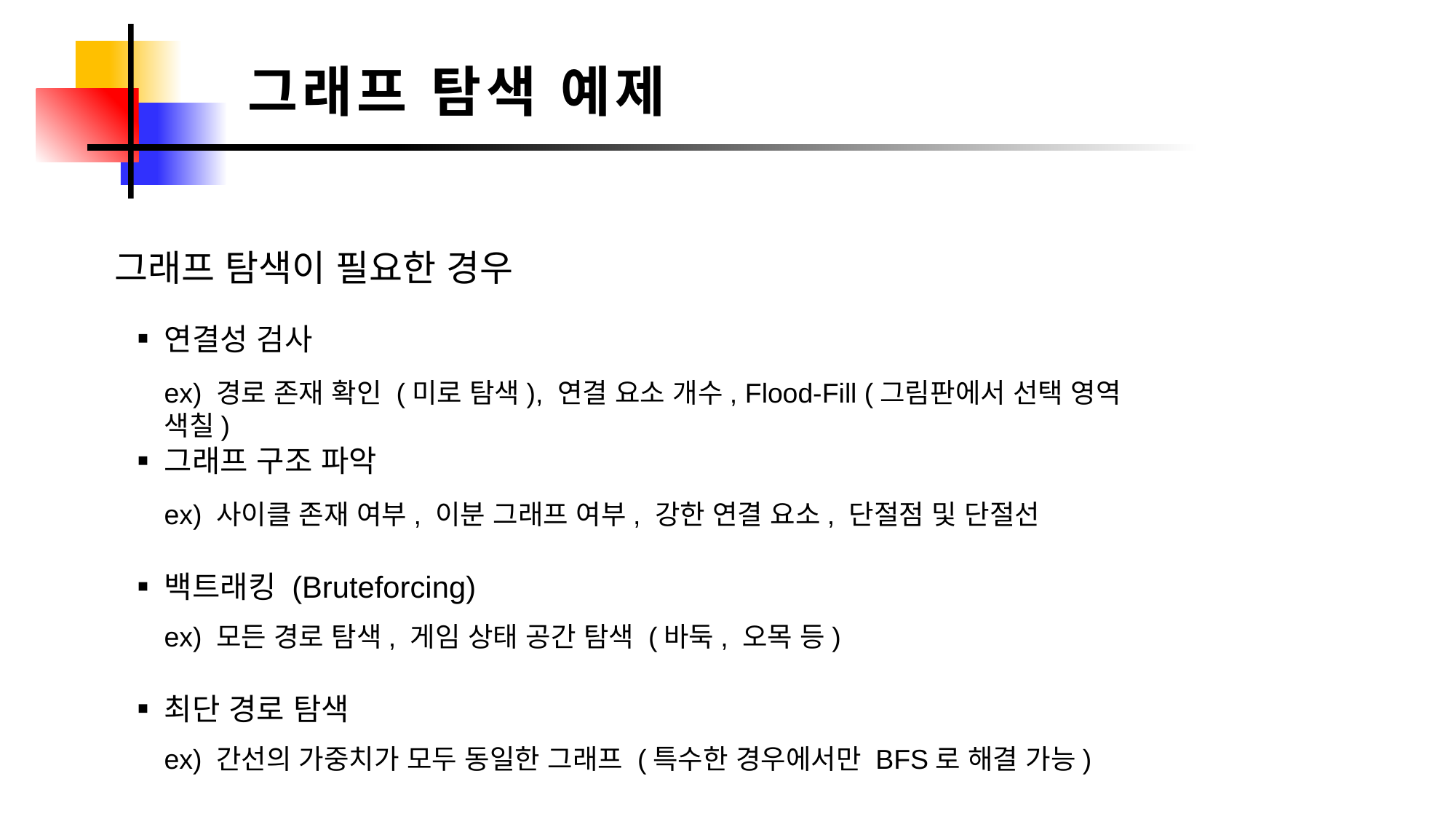

그래프 탐색 예제
그래프 탐색이 필요한 경우
연결성 검사

ex) 경로 존재 확인 (미로 탐색), 연결 요소 개수, Flood-Fill (그림판에서 선택 영역 색칠)
그래프 구조 파악

ex) 사이클 존재 여부, 이분 그래프 여부, 강한 연결 요소, 단절점 및 단절선
백트래킹 (Bruteforcing)

ex) 모든 경로 탐색, 게임 상태 공간 탐색 (바둑, 오목 등)
최단 경로 탐색

ex) 간선의 가중치가 모두 동일한 그래프 (특수한 경우에서만 BFS로 해결 가능)